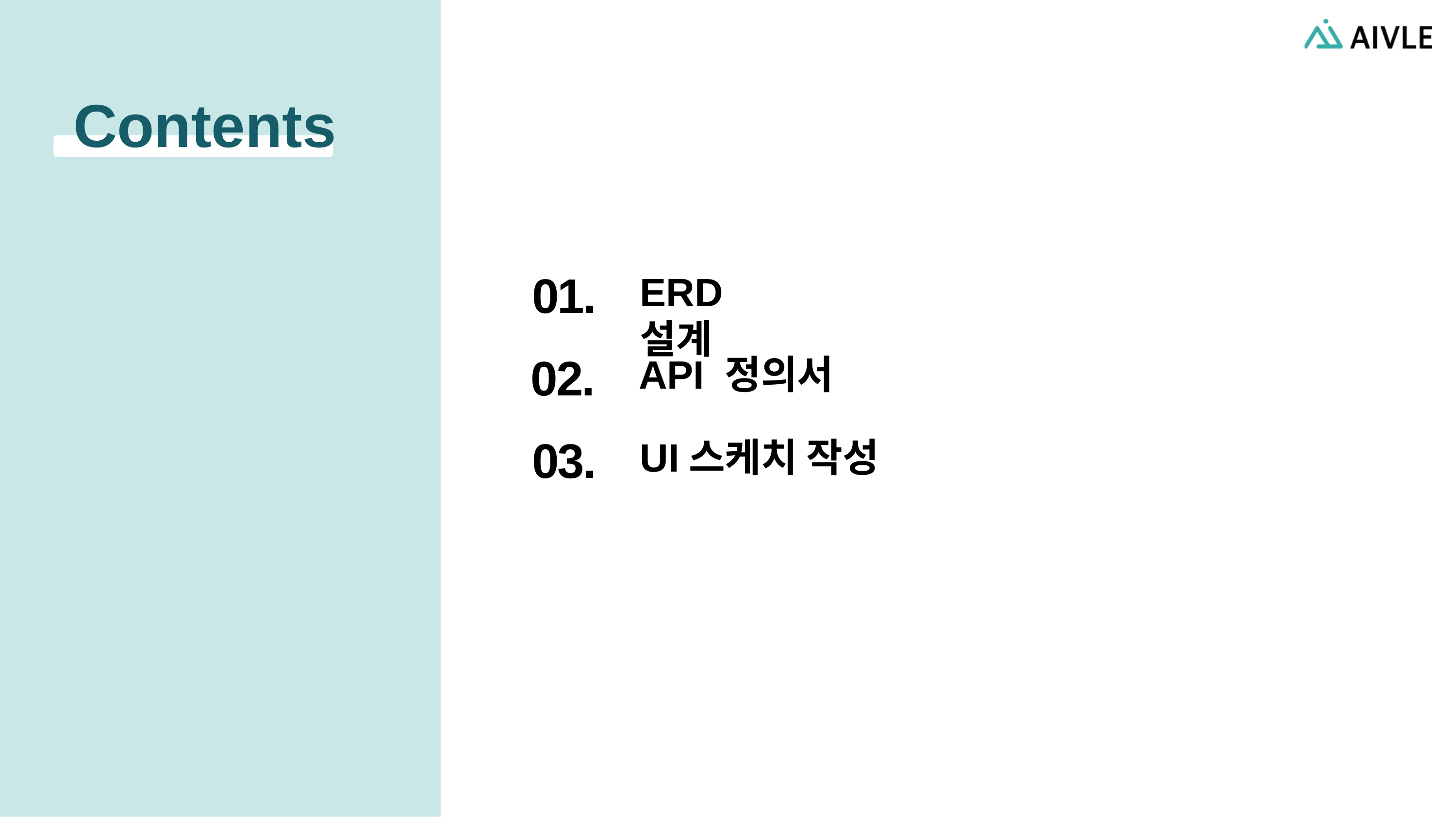

Contents

01.
ERD설계

02.
API 정의서

03.
UI스케치 작성